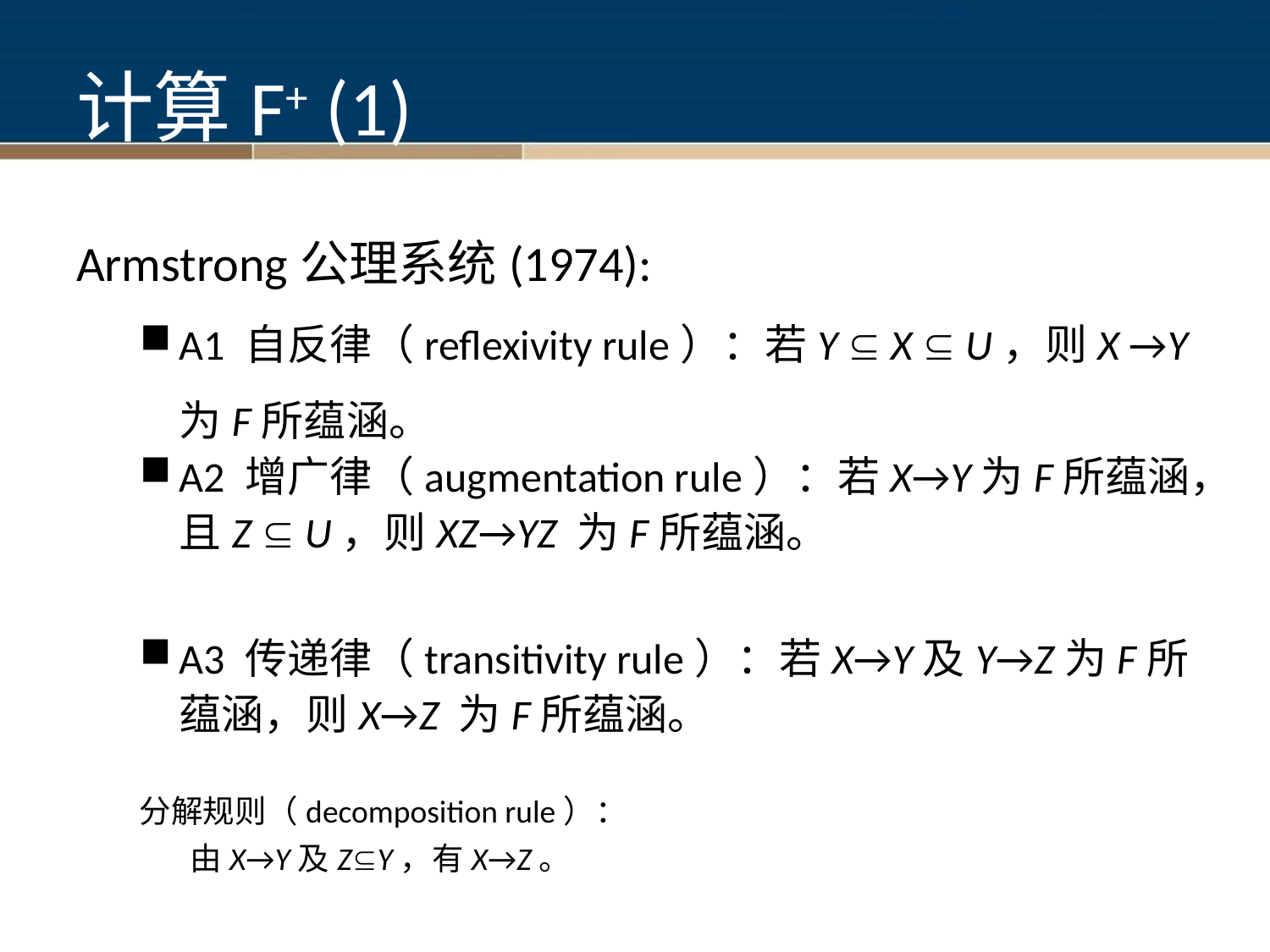

# 计算F+ (1)
Armstrong公理系统(1974):
A1 自反律（reflexivity rule）：若Y ⊆ X ⊆ U，则X →Y 为F所蕴涵。
A2 增广律（augmentation rule）：若X→Y为F所蕴涵，且Z ⊆ U，则XZ→YZ 为F所蕴涵。

A3 传递律（transitivity rule）：若X→Y及Y→Z为F所蕴涵，则X→Z 为F所蕴涵。
分解规则（decomposition rule）：
      由X→Y及Z⊆Y，有X→Z。